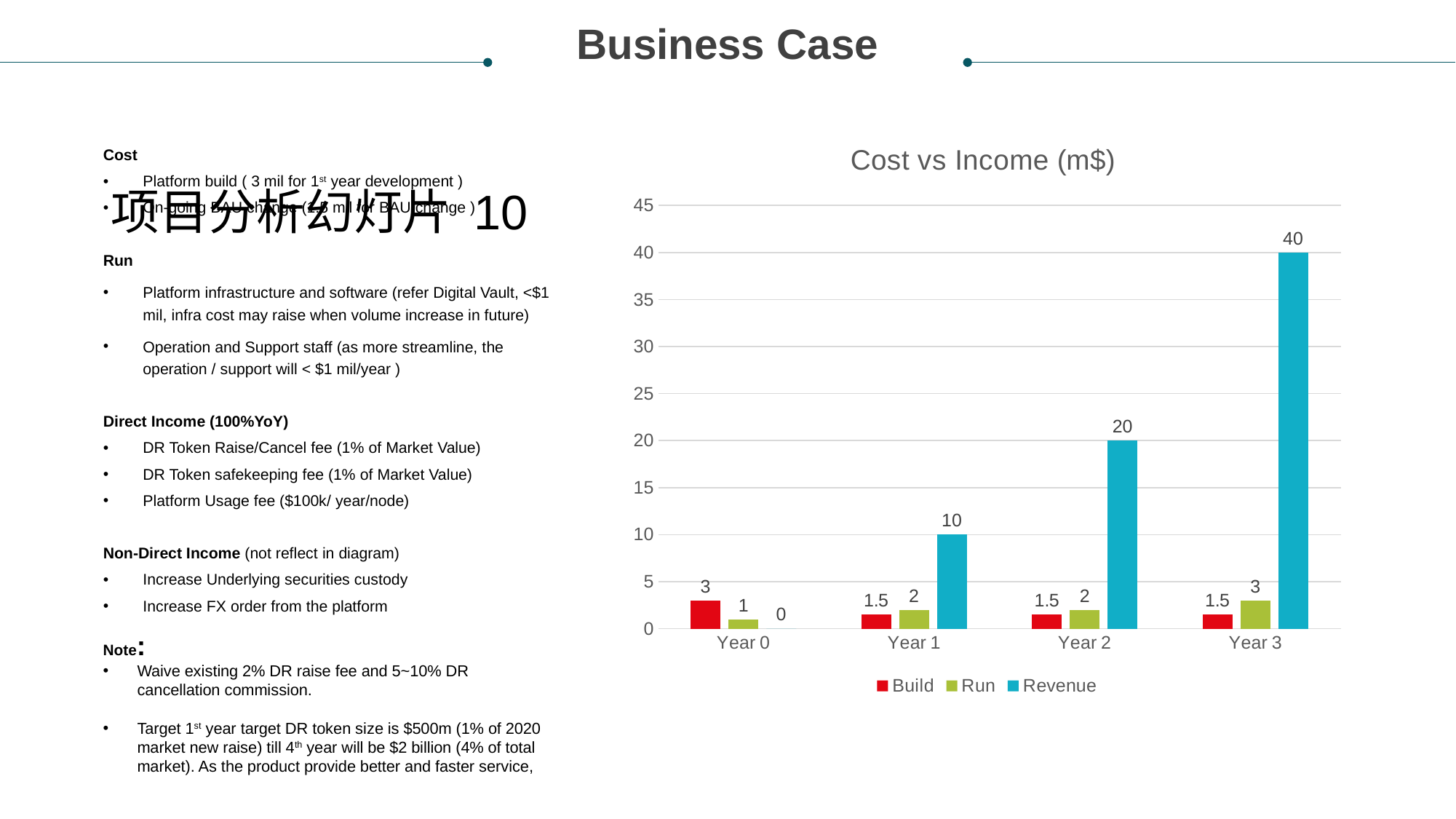

Business Case
# 项目分析幻灯片 10

### Chart: Cost vs Income (m$)

| Category | Build | Run | Revenue |
|---|---|---|---|
| Year 0 | 3.0 | 1.0 | 0.0 |
| Year 1 | 1.5 | 2.0 | 10.0 |
| Year 2 | 1.5 | 2.0 | 20.0 |
| Year 3 | 1.5 | 3.0 | 40.0 |
Cost
Platform build ( 3 mil for 1st year development )
On-going BAU change (1.5 mil for BAU change )

Run
Platform infrastructure and software (refer Digital Vault, <$1 mil, infra cost may raise when volume increase in future)
Operation and Support staff (as more streamline, the operation / support will < $1 mil/year )

Direct Income (100%YoY)
DR Token Raise/Cancel fee (1% of Market Value)
DR Token safekeeping fee (1% of Market Value)
Platform Usage fee ($100k/ year/node)

Non-Direct Income (not reflect in diagram)
Increase Underlying securities custody
Increase FX order from the platform

Note:
Waive existing 2% DR raise fee and 5~10% DR cancellation commission.

Target 1st year target DR token size is $500m (1% of 2020 market new raise) till 4th year will be $2 billion (4% of total market). As the product provide better and faster service,